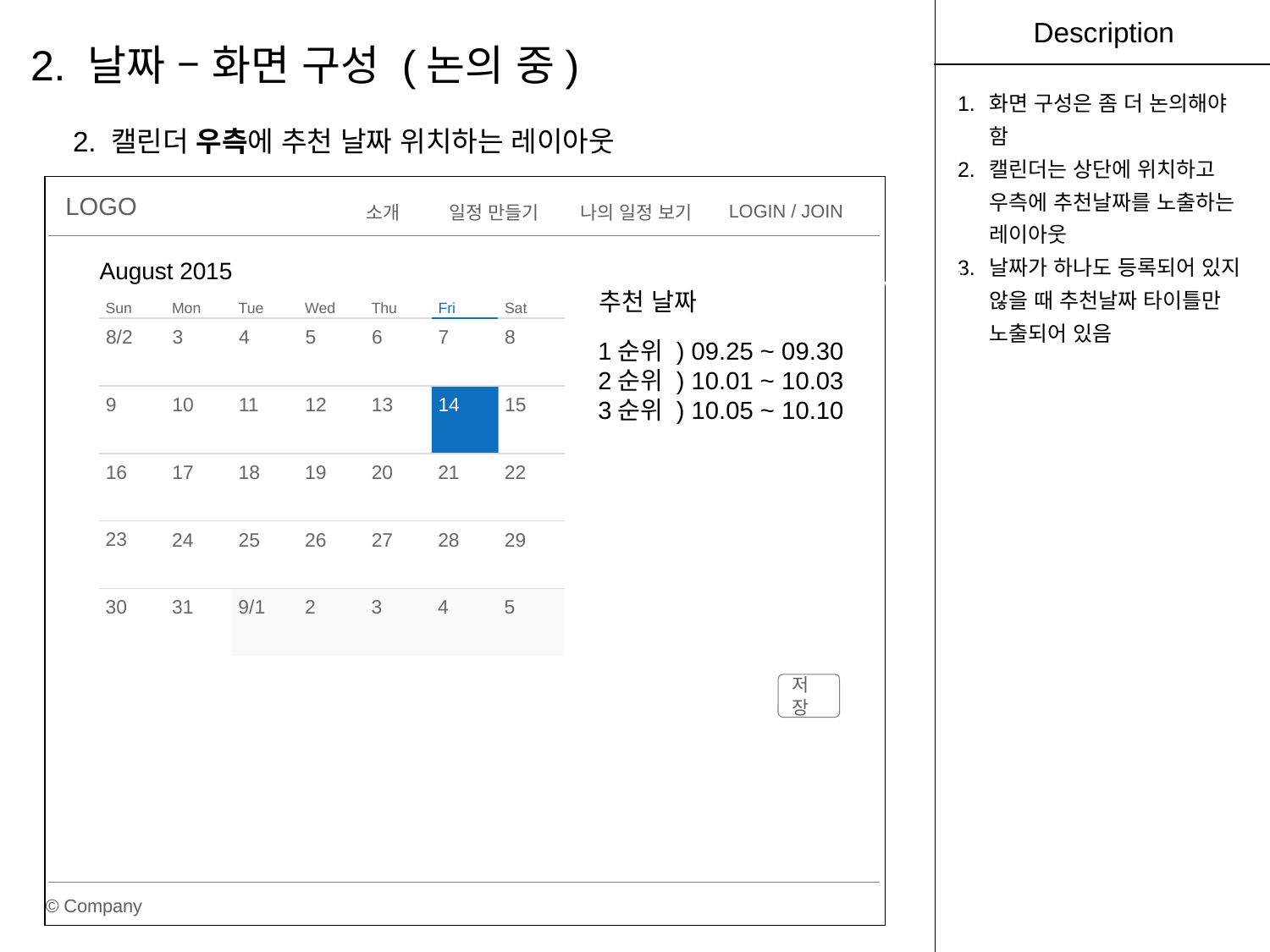

Description
2. 날짜 – 화면 구성 (논의 중)
화면 구성은 좀 더 논의해야 함
캘린더는 상단에 위치하고 우측에 추천날짜를 노출하는 레이아웃
날짜가 하나도 등록되어 있지 않을 때 추천날짜 타이틀만 노출되어 있음
2. 캘린더 우측에 추천 날짜 위치하는 레이아웃

LOGO
© Company
LOGIN / JOIN
일정 만들기
소개
나의 일정 보기

August 2015

Day
Week
Month
Today

추천 날짜
Sun
Mon
Tue
Wed
Thu
Fri
Sat
8/2
3
4
5
6
7
8
9
10
11
12
13
14
15
16
17
18
19
20
21
22
23
24
25
26
27
28
29
30
31
9/1
2
3
4
5
1순위 ) 09.25 ~ 09.30
2순위 ) 10.01 ~ 10.03
3순위 ) 10.05 ~ 10.10
저장